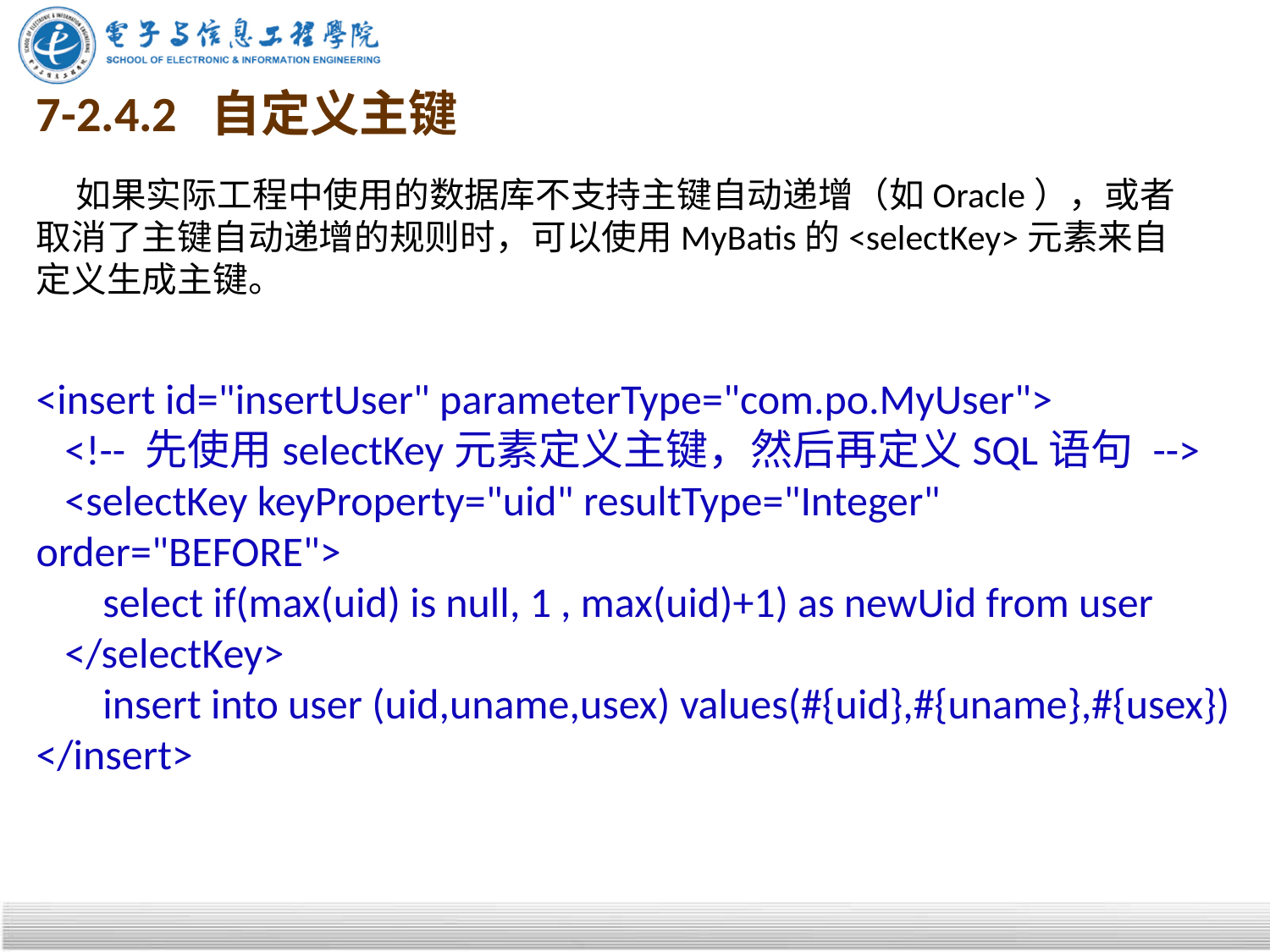

# 7-2.4.2  自定义主键
    如果实际工程中使用的数据库不支持主键自动递增（如Oracle），或者取消了主键自动递增的规则时，可以使用MyBatis的<selectKey>元素来自定义生成主键。
<insert id="insertUser" parameterType="com.po.MyUser">
   <!-- 先使用selectKey元素定义主键，然后再定义SQL语句 -->
   <selectKey keyProperty="uid" resultType="Integer" order="BEFORE">
       select if(max(uid) is null, 1 , max(uid)+1) as newUid from user
   </selectKey>
       insert into user (uid,uname,usex) values(#{uid},#{uname},#{usex})
</insert>